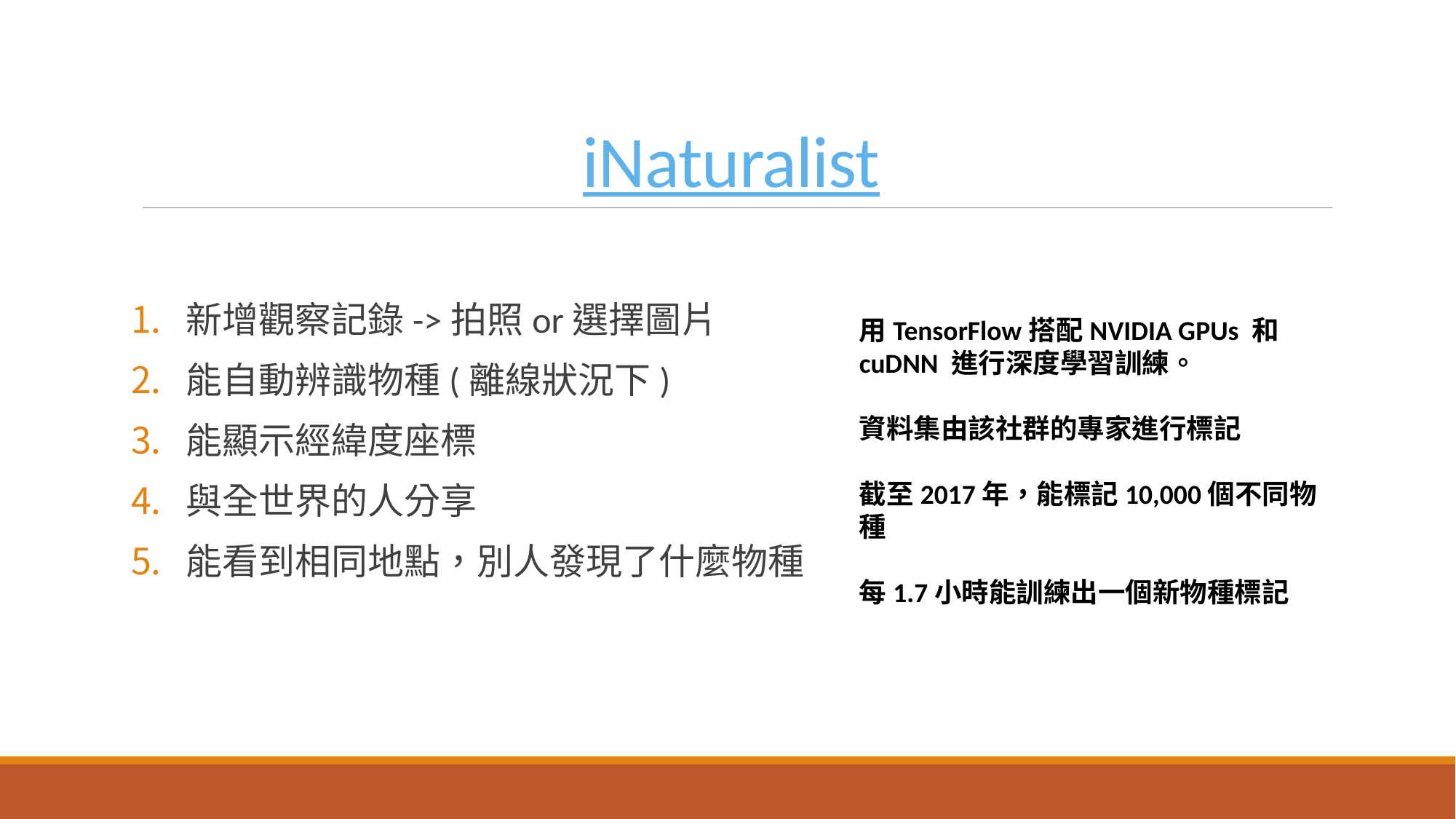

# iNaturalist
新增觀察記錄->拍照or選擇圖片
能自動辨識物種(離線狀況下)
能顯示經緯度座標
與全世界的人分享
能看到相同地點，別人發現了什麼物種
用TensorFlow搭配NVIDIA GPUs 和cuDNN 進行深度學習訓練。

資料集由該社群的專家進行標記

截至2017年，能標記10,000個不同物種

每1.7小時能訓練出一個新物種標記